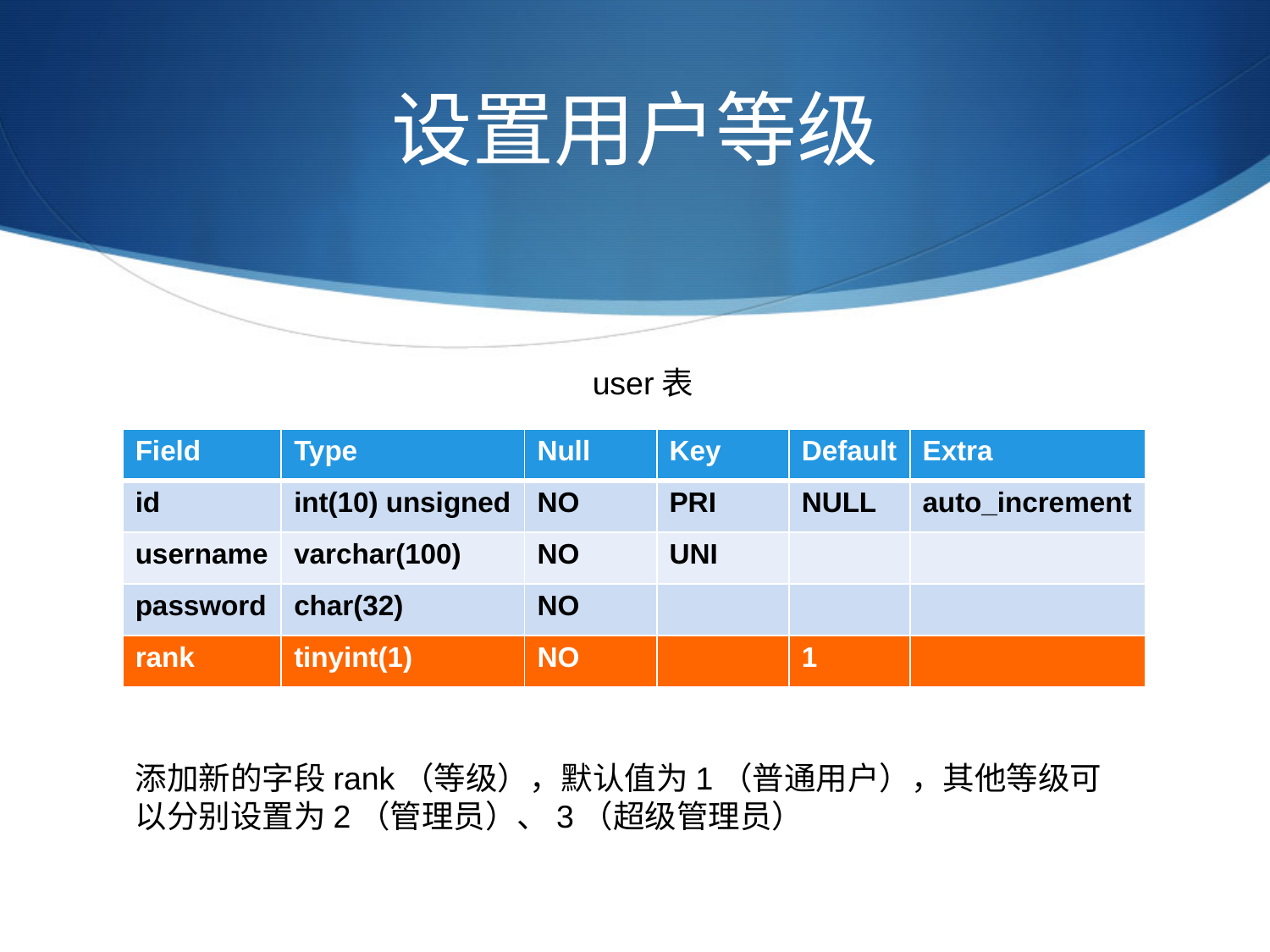

# 设置用户等级
user表
| Field | Type | Null | Key | Default | Extra |
| --- | --- | --- | --- | --- | --- |
| id | int(10) unsigned | NO | PRI | NULL | auto\_increment |
| username | varchar(100) | NO | UNI |  |  |
| password | char(32) | NO |  |  |  |
| rank | tinyint(1) | NO |  | 1 |  |
添加新的字段rank（等级），默认值为1（普通用户），其他等级可以分别设置为2（管理员）、3（超级管理员）